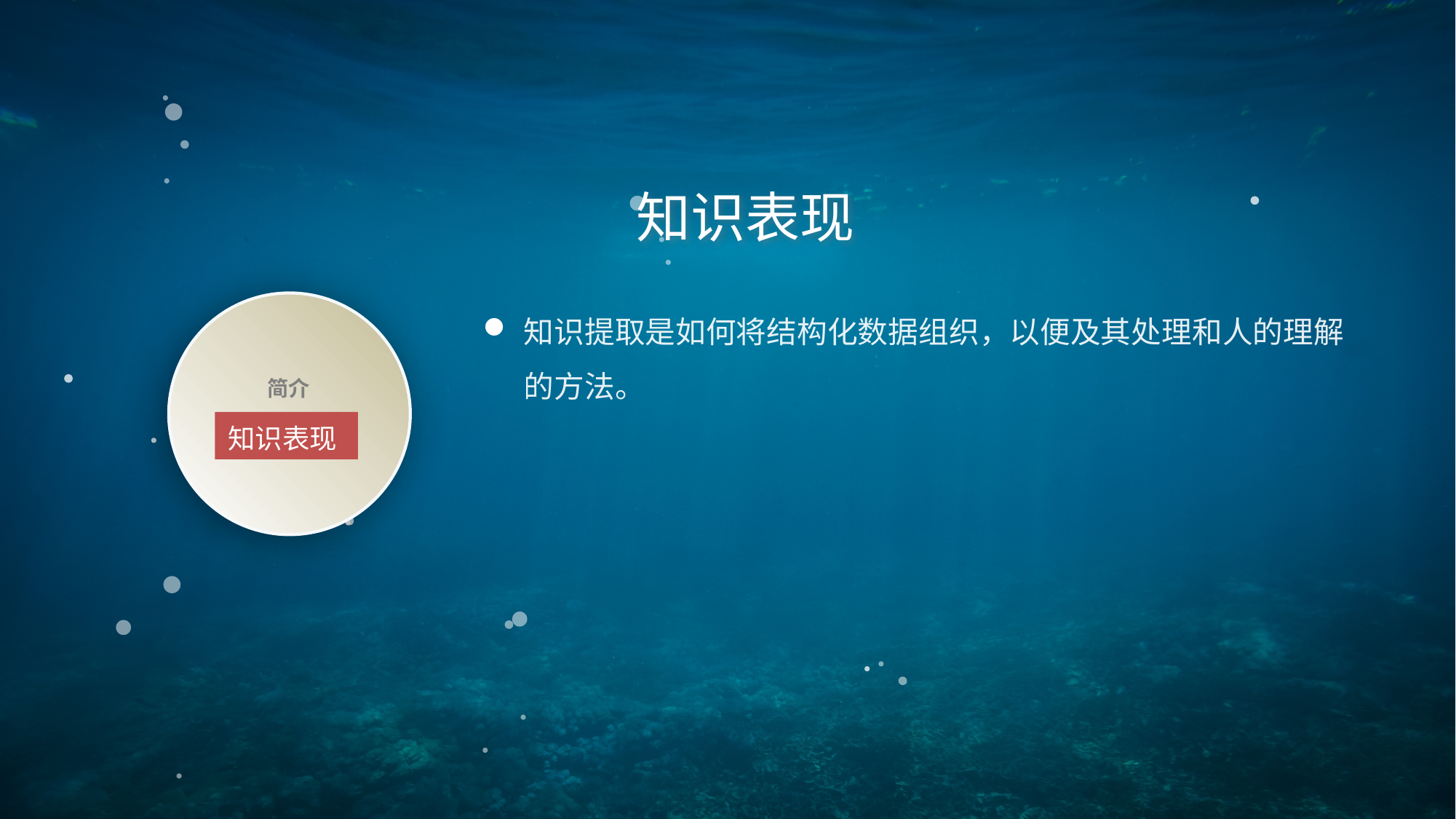

知识表现

知识提取是如何将结构化数据组织，以便及其处理和人的理解的方法。

简介

知识表现